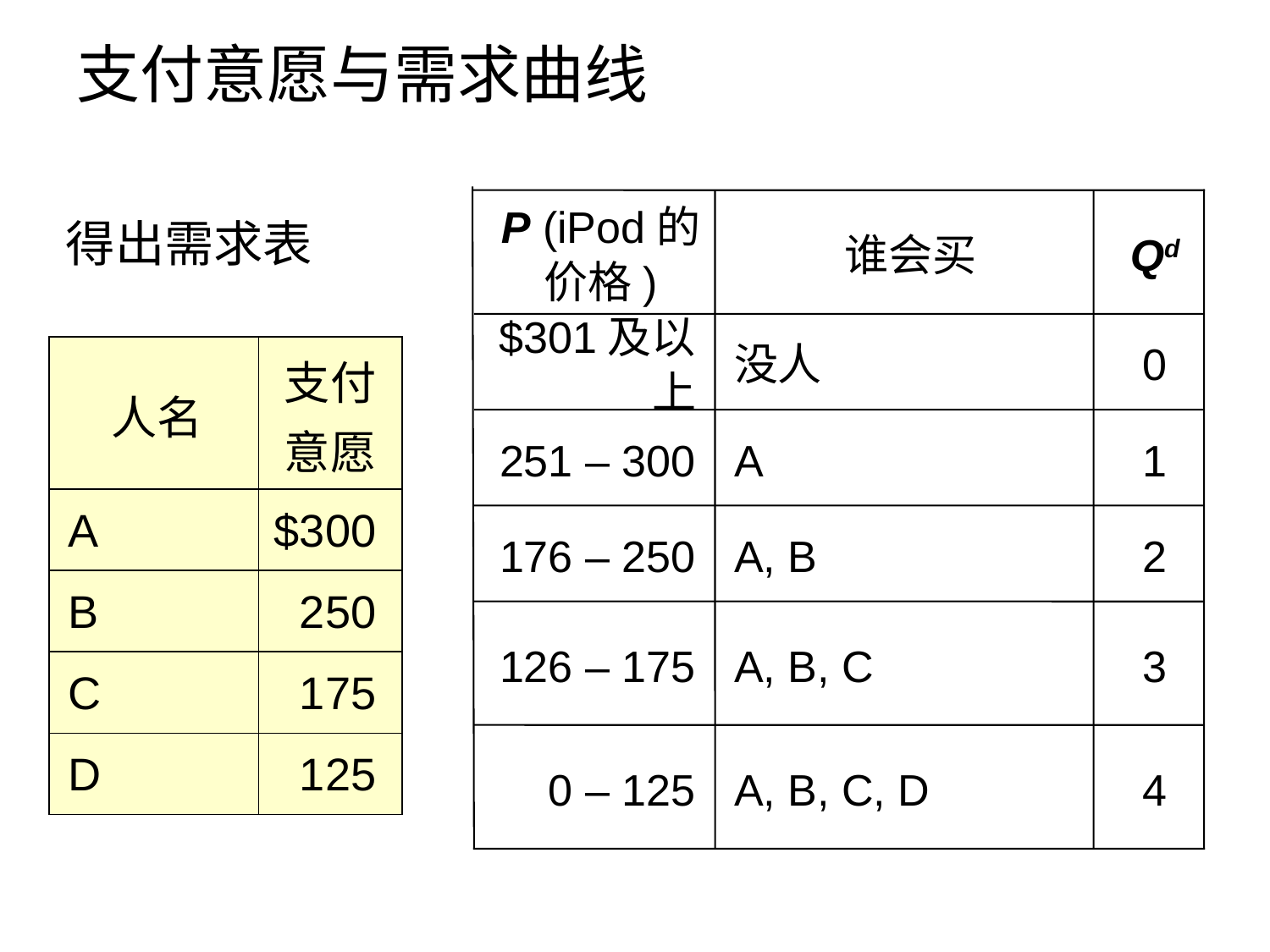

支付意愿与需求曲线
#

P (iPod的价格)

谁会买

Qd

得出需求表

$301及以上

没人
0
| 人名 | 支付意愿 |
| --- | --- |
| A | $300 |
| B | 250 |
| C | 175 |
| D | 125 |
251 – 300

A
1
176 – 250

A, B
2
126 – 175

A, B, C
3
 0 – 125

A, B, C, D
4